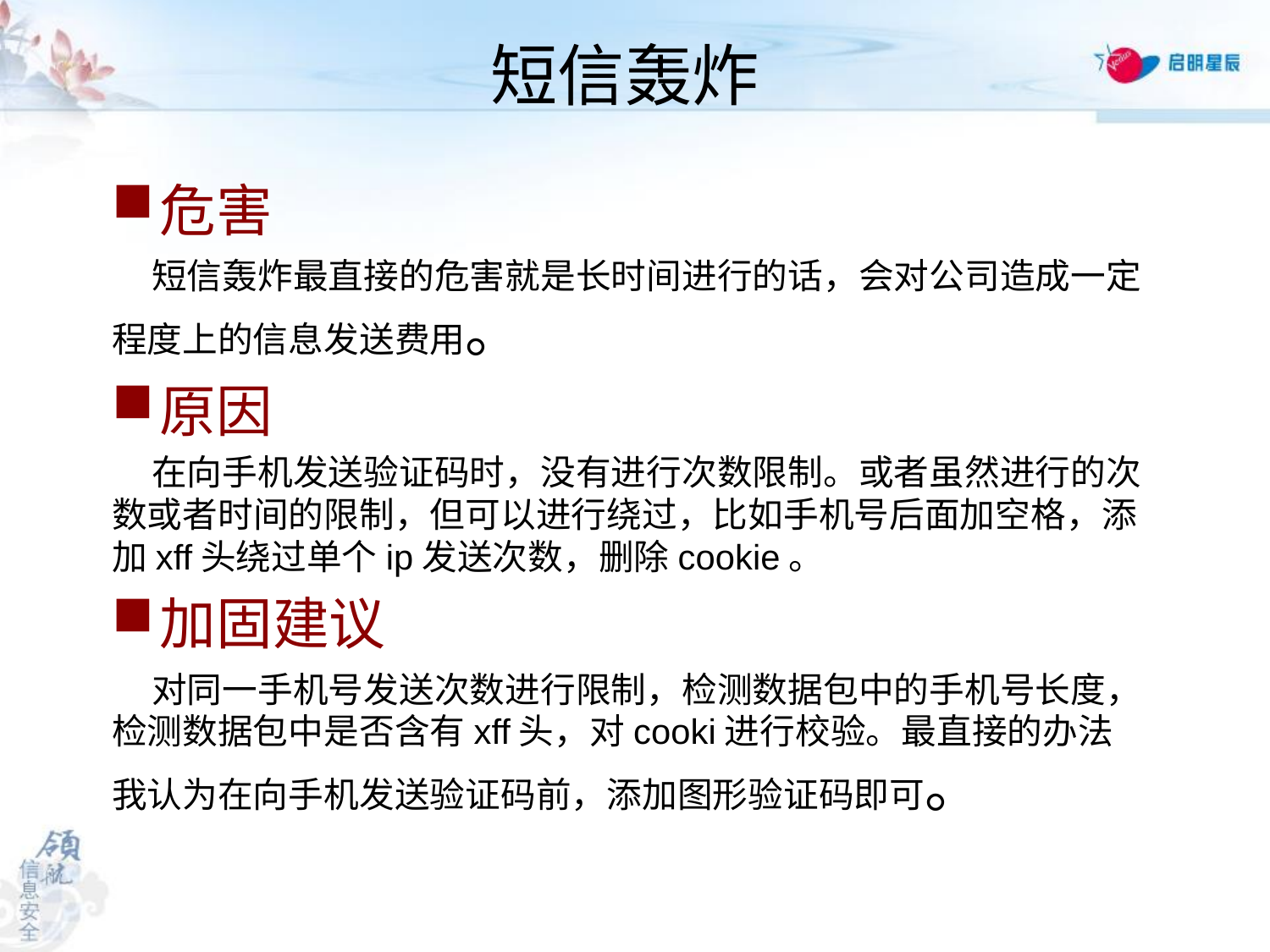

# 短信轰炸
危害
    短信轰炸最直接的危害就是长时间进行的话，会对公司造成一定程度上的信息发送费用。
原因
    在向手机发送验证码时，没有进行次数限制。或者虽然进行的次数或者时间的限制，但可以进行绕过，比如手机号后面加空格，添加xff头绕过单个ip发送次数，删除cookie。
加固建议
    对同一手机号发送次数进行限制，检测数据包中的手机号长度，检测数据包中是否含有xff头，对cooki进行校验。最直接的办法我认为在向手机发送验证码前，添加图形验证码即可。